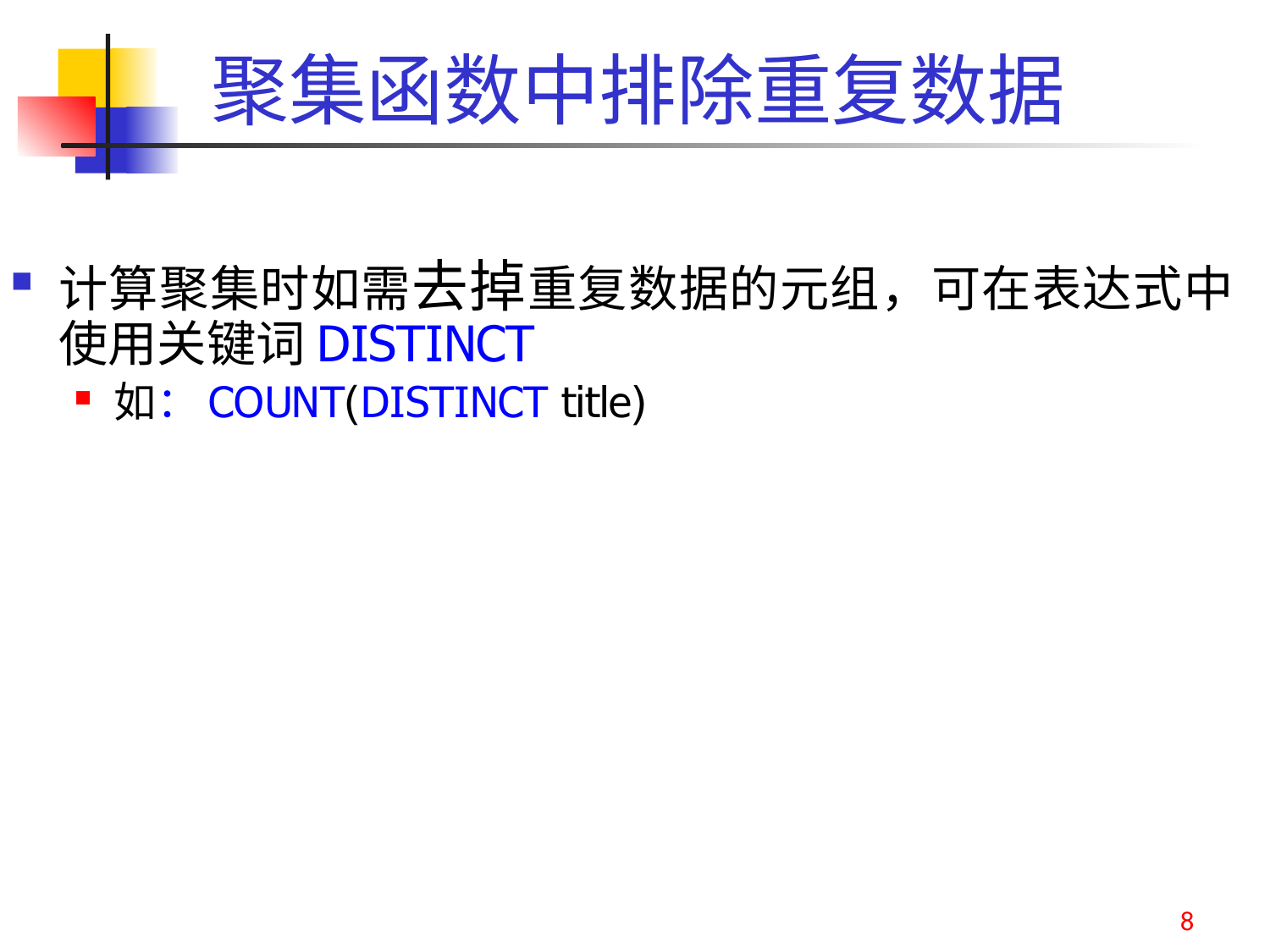

# 聚集函数中排除重复数据

计算聚集时如需去掉重复数据的元组，可在表达式中使用关键词DISTINCT
如：COUNT(DISTINCT title)

8